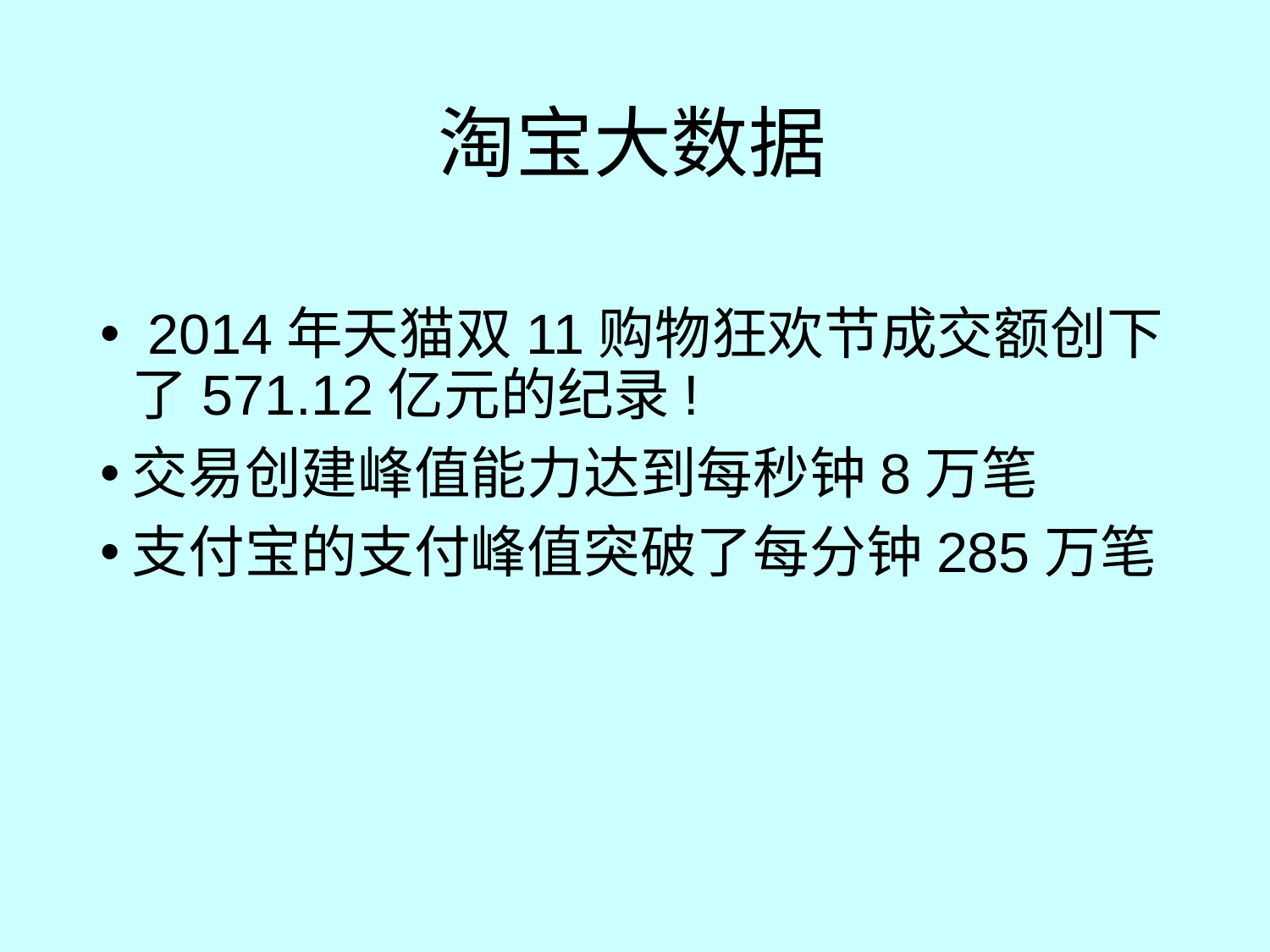

# 淘宝大数据
 2014年天猫双11购物狂欢节成交额创下了571.12亿元的纪录!
交易创建峰值能力达到每秒钟8万笔
支付宝的支付峰值突破了每分钟285万笔